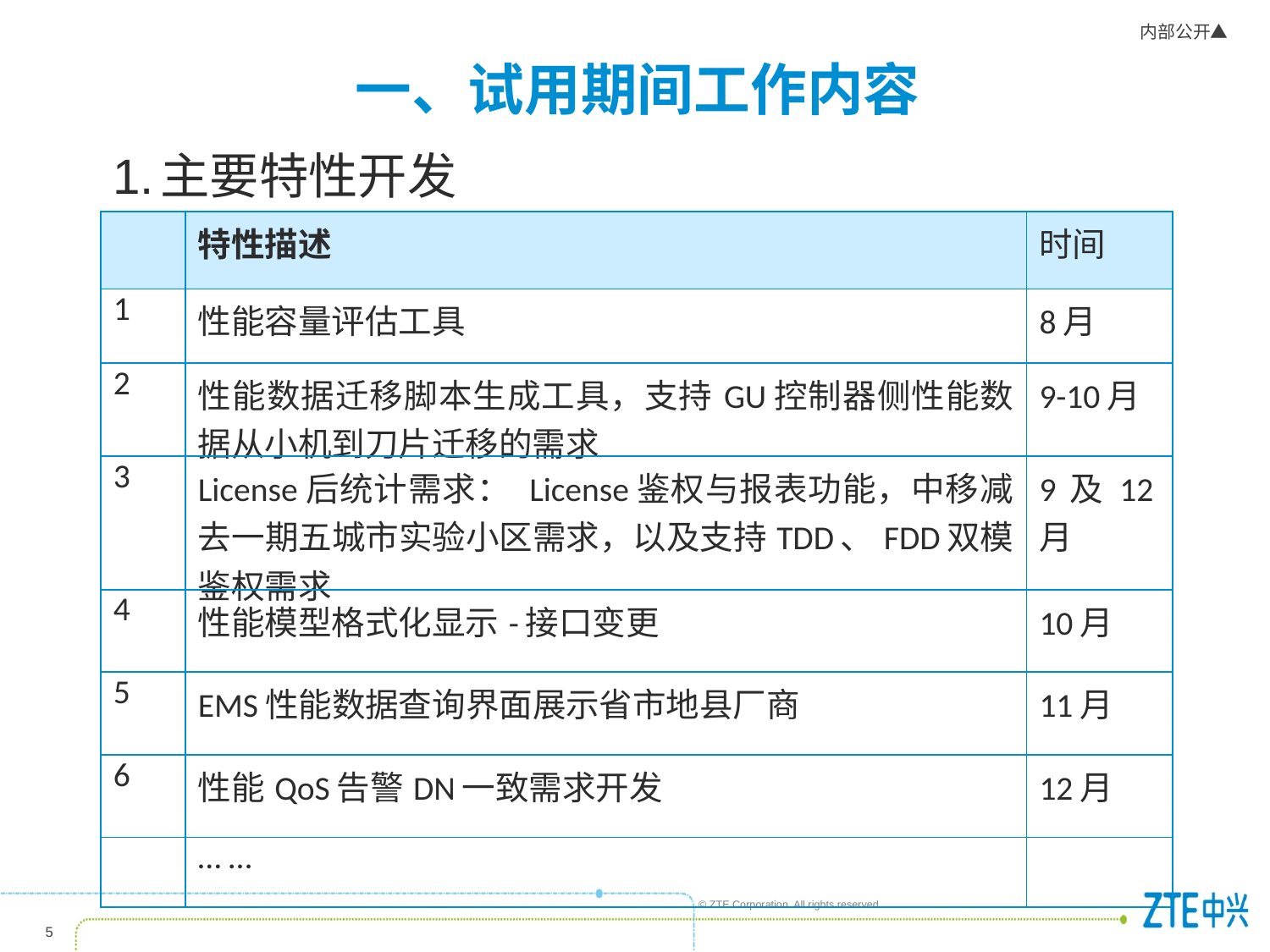

# 一、试用期间工作内容
主要特性开发
|  | 特性描述 | 时间 |
| --- | --- | --- |
| 1 | 性能容量评估工具 | 8月 |
| 2 | 性能数据迁移脚本生成工具，支持GU控制器侧性能数据从小机到刀片迁移的需求 | 9-10月 |
| 3 | License后统计需求： License鉴权与报表功能，中移减去一期五城市实验小区需求，以及支持TDD、FDD双模鉴权需求 | 9及12月 |
| 4 | 性能模型格式化显示-接口变更 | 10月 |
| 5 | EMS性能数据查询界面展示省市地县厂商 | 11月 |
| 6 | 性能QoS告警DN一致需求开发 | 12月 |
|  | … … |  |